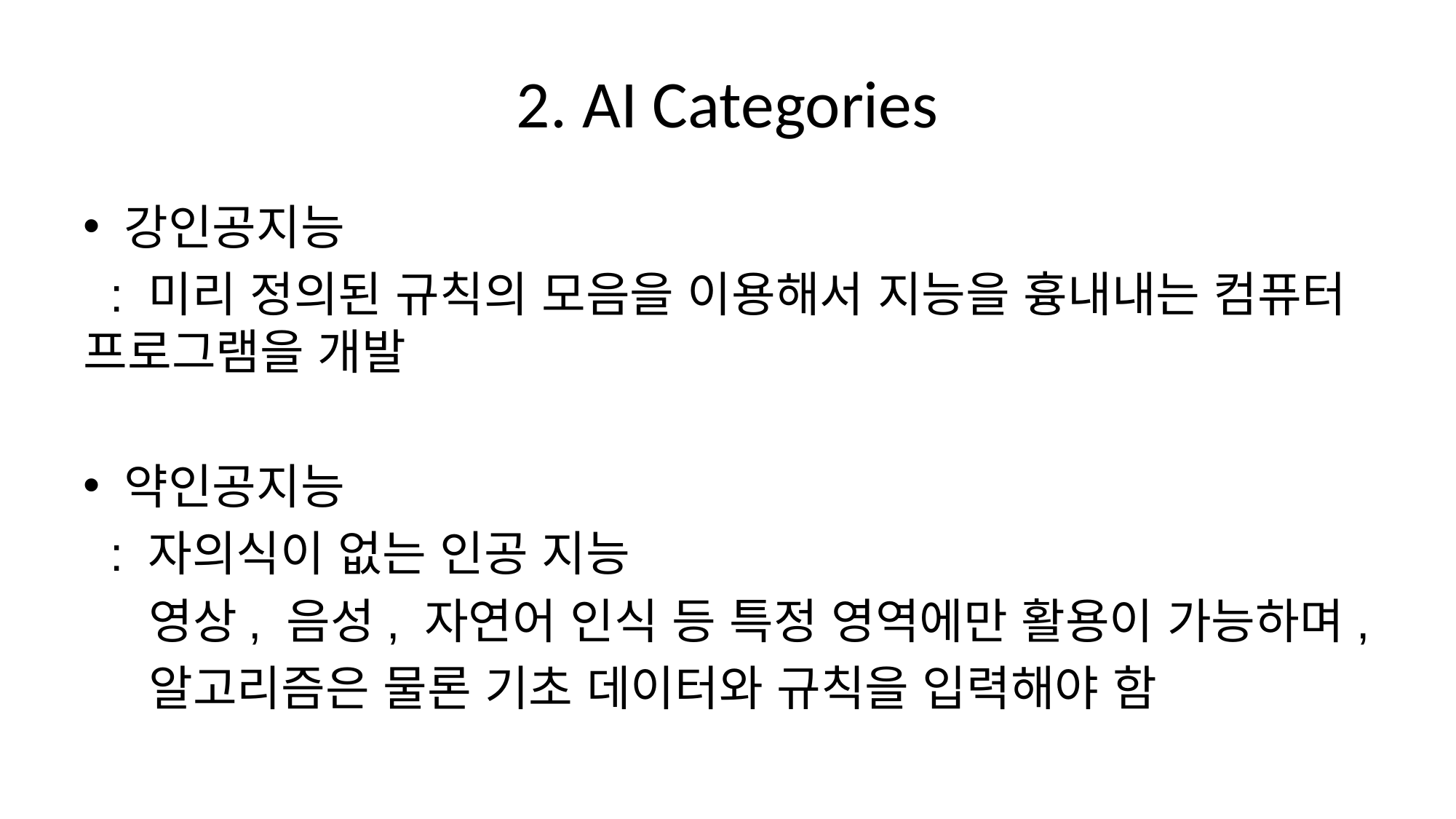

# 2. AI Categories
강인공지능
  : 미리 정의된 규칙의 모음을 이용해서 지능을 흉내내는 컴퓨터 프로그램을 개발

약인공지능
  : 자의식이 없는 인공 지능
    영상, 음성, 자연어 인식 등 특정 영역에만 활용이 가능하며,
    알고리즘은 물론 기초 데이터와 규칙을 입력해야 함